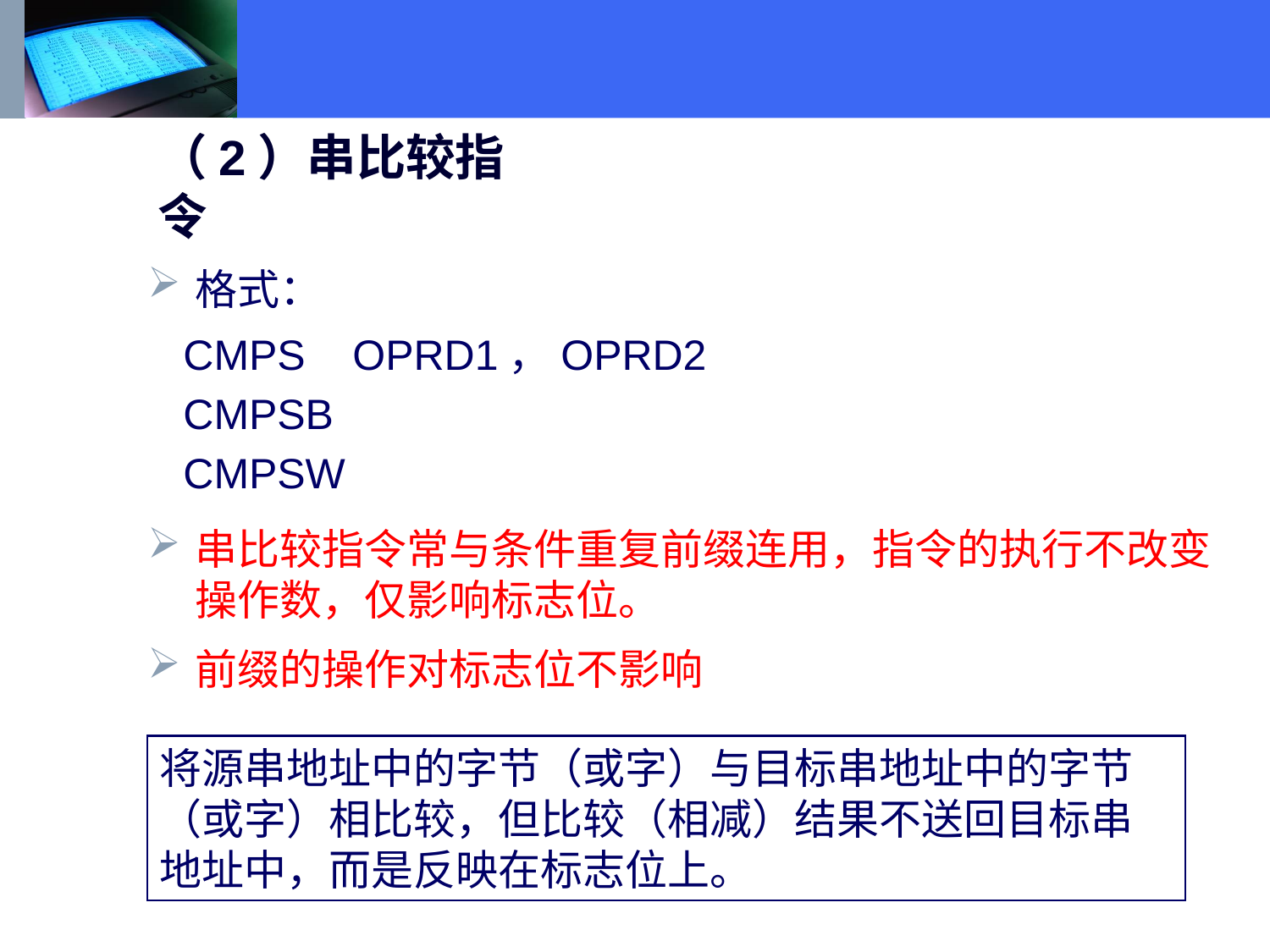

（2）串比较指令
格式：
   CMPS    OPRD1，OPRD2
   CMPSB
   CMPSW
串比较指令常与条件重复前缀连用，指令的执行不改变操作数，仅影响标志位。
前缀的操作对标志位不影响
将源串地址中的字节（或字）与目标串地址中的字节（或字）相比较，但比较（相减）结果不送回目标串地址中，而是反映在标志位上。